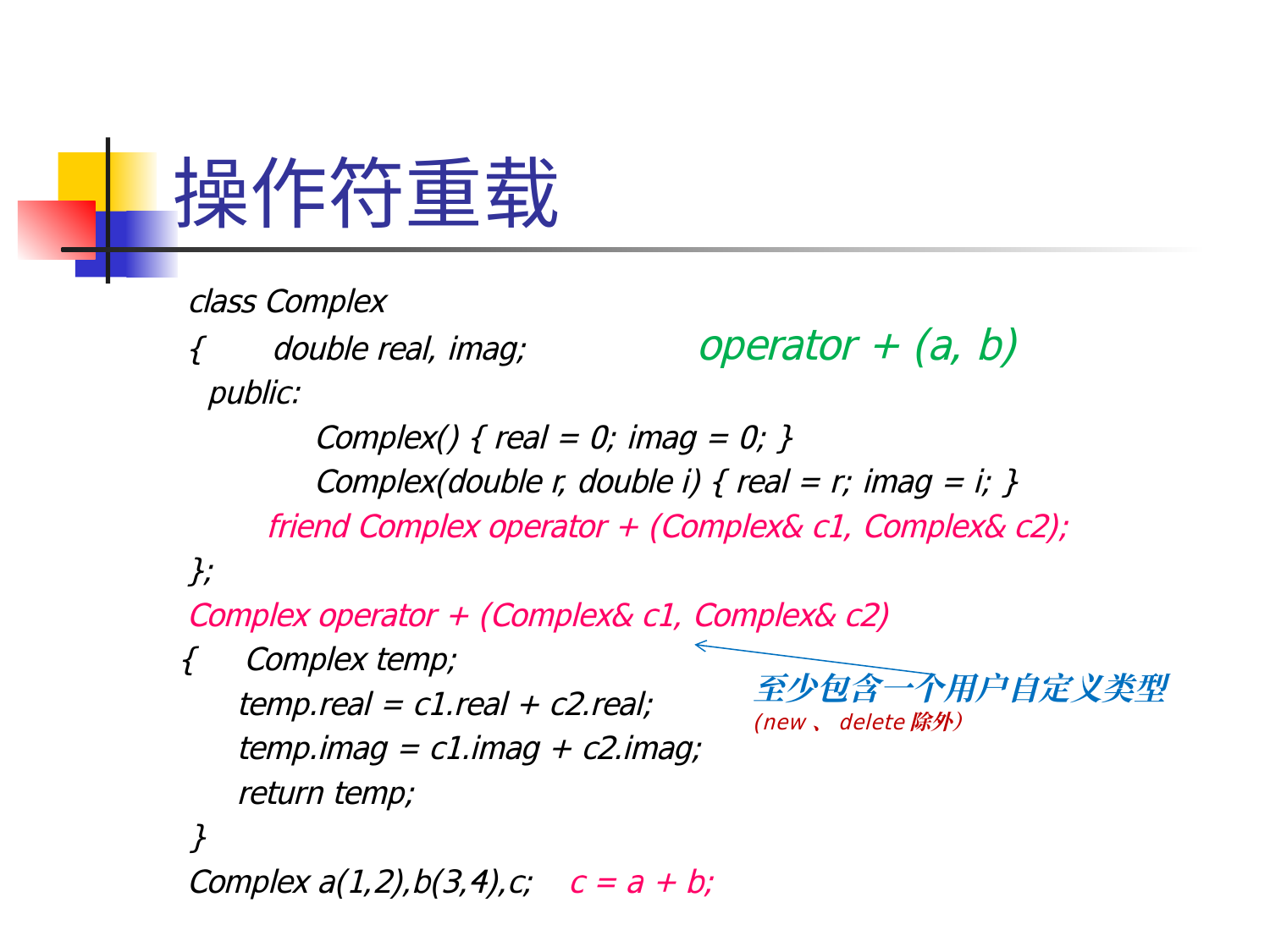

# 操作符重载
	class Complex
	{       double real, imag;
	  public:
		Complex() { real = 0; imag = 0; }
		Complex(double r, double i) { real = r; imag = i; }
friend Complex operator + (Complex& c1, Complex& c2);
	};
	Complex operator + (Complex& c1, Complex& c2)
    {     Complex temp;
	     temp.real = c1.real + c2.real;
	     temp.imag = c1.imag + c2.imag;
	     return temp;
     }
	Complex a(1,2),b(3,4),c;   	c = a + b;
operator + (a, b)
至少包含一个用户自定义类型
(new、delete除外）